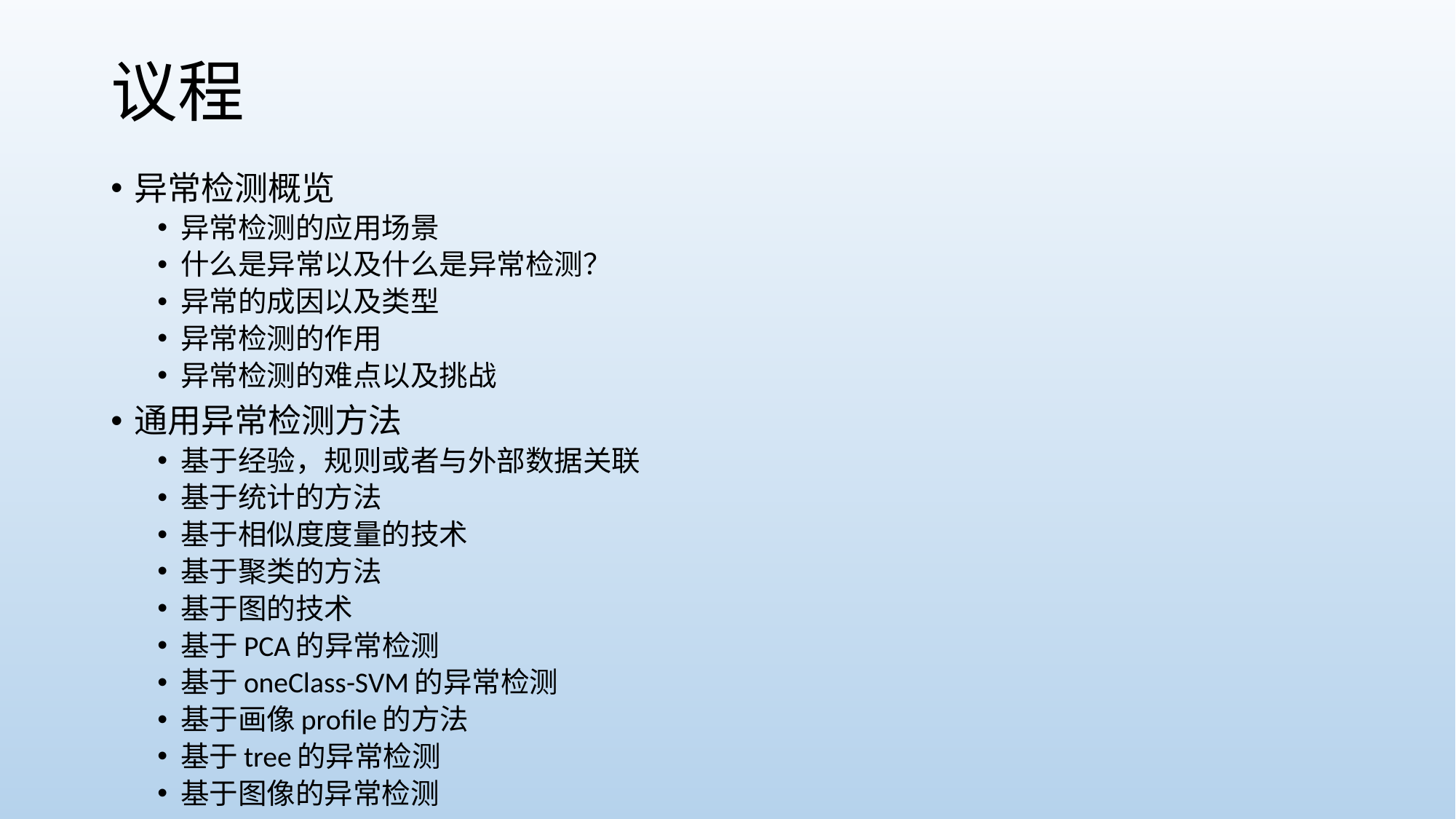

# 议程
异常检测概览
异常检测的应用场景
什么是异常以及什么是异常检测？
异常的成因以及类型
异常检测的作用
异常检测的难点以及挑战
通用异常检测方法
基于经验，规则或者与外部数据关联
基于统计的方法
基于相似度度量的技术
基于聚类的方法
基于图的技术
基于PCA的异常检测
基于oneClass-SVM的异常检测
基于画像profile的方法
基于tree的异常检测
基于图像的异常检测